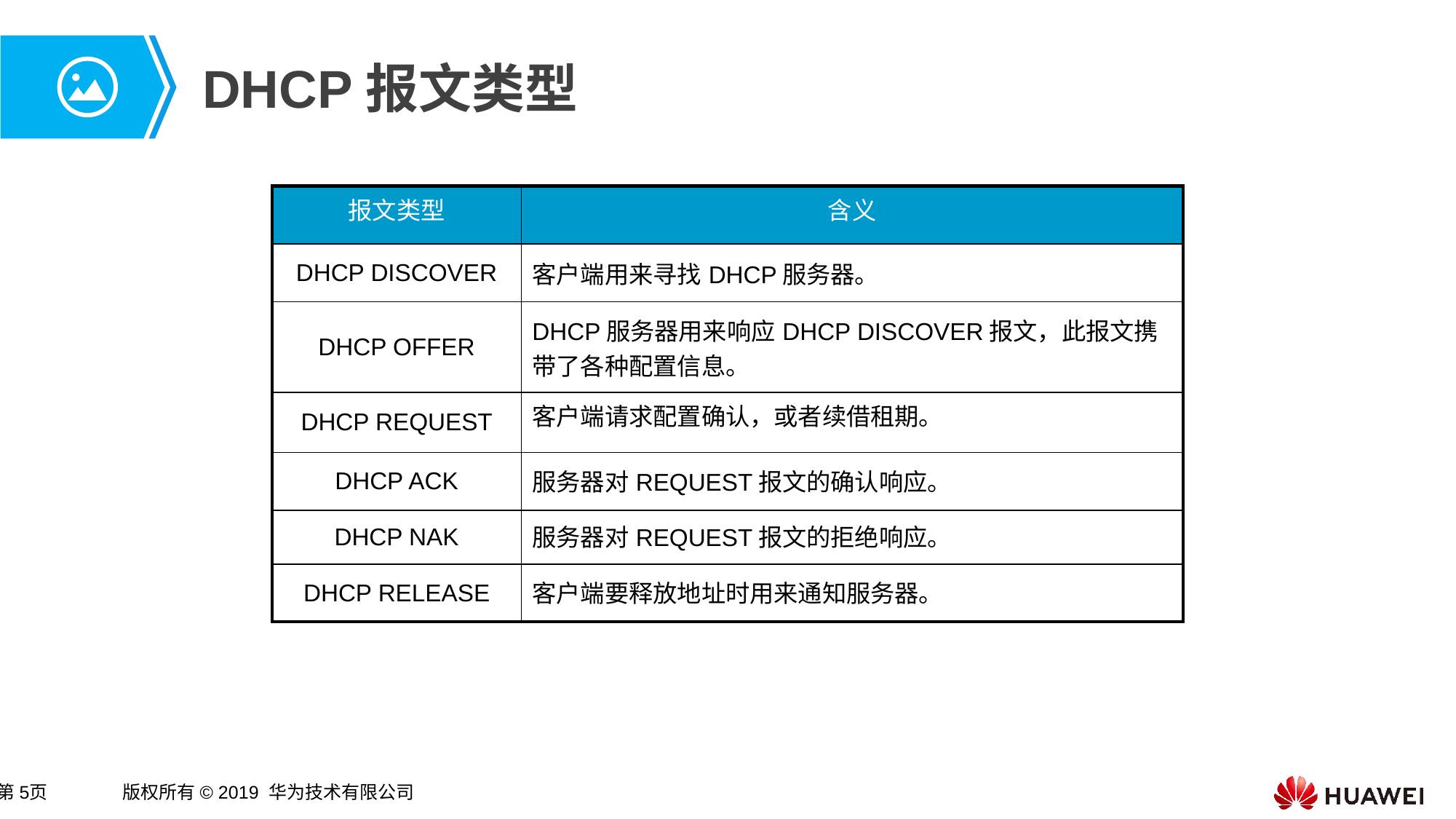

# DHCP报文类型
| 报文类型 | 含义 |
| --- | --- |
| DHCP DISCOVER | 客户端用来寻找DHCP服务器。 |
| DHCP OFFER | DHCP服务器用来响应DHCP DISCOVER报文，此报文携带了各种配置信息。 |
| DHCP REQUEST | 客户端请求配置确认，或者续借租期。 |
| DHCP ACK | 服务器对REQUEST报文的确认响应。 |
| DHCP NAK | 服务器对REQUEST报文的拒绝响应。 |
| DHCP RELEASE | 客户端要释放地址时用来通知服务器。 |